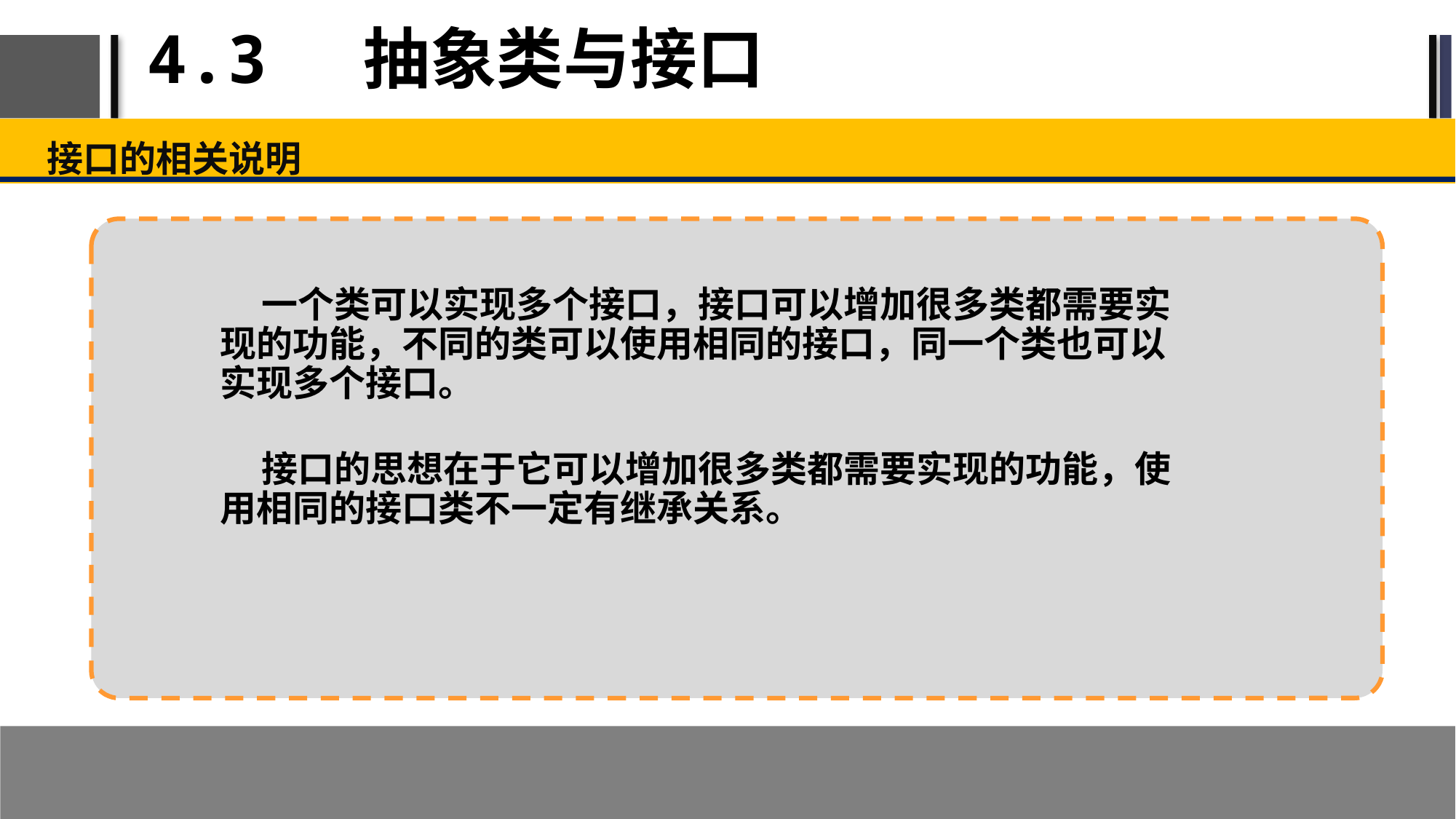

# 4.3  抽象类与接口

接口的相关说明

    一个类可以实现多个接口，接口可以增加很多类都需要实现的功能，不同的类可以使用相同的接口，同一个类也可以实现多个接口。

    接口的思想在于它可以增加很多类都需要实现的功能，使用相同的接口类不一定有继承关系。